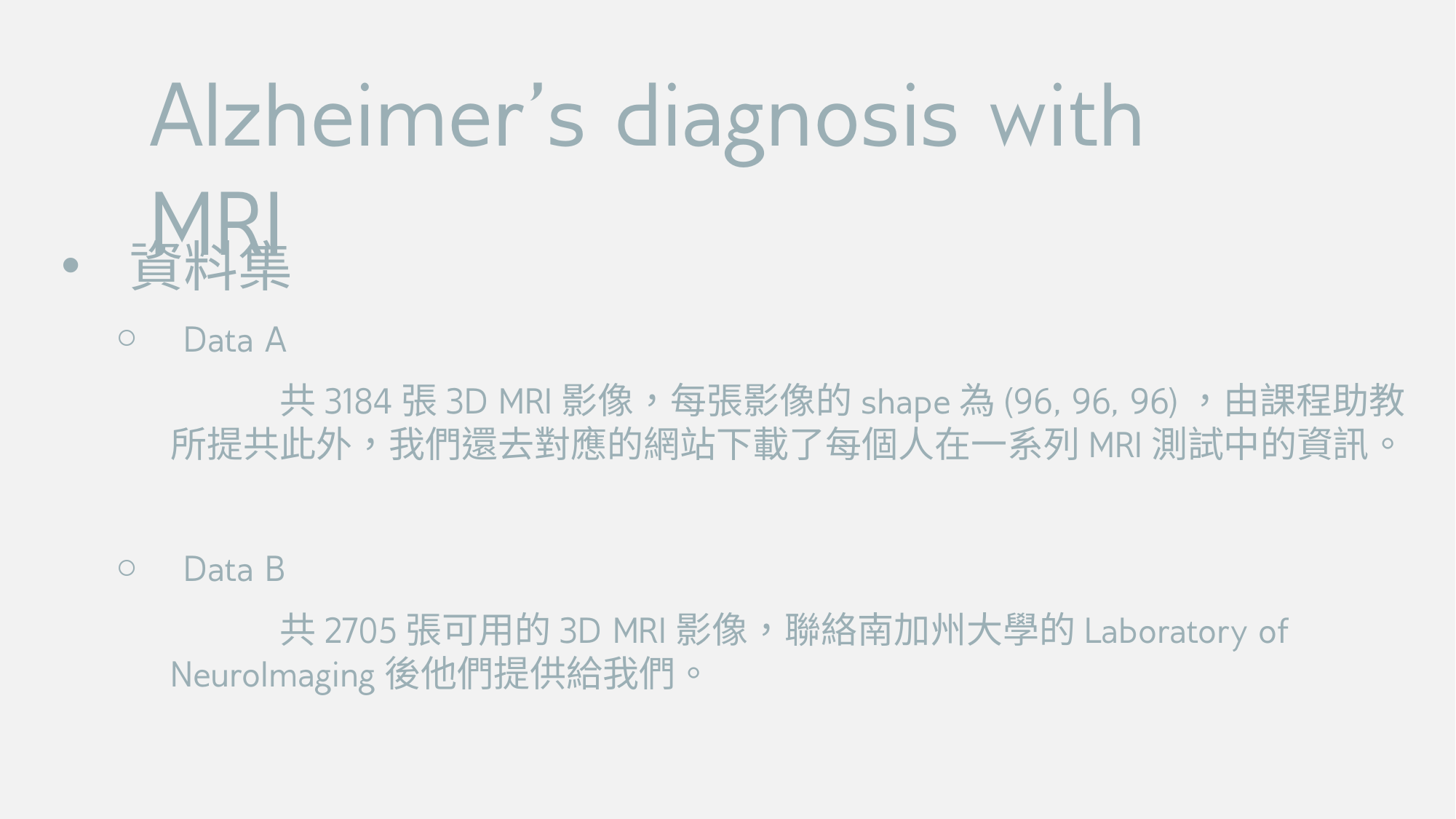

Alzheimer’s diagnosis with MRI
資料集
Data A
	共3184張3D MRI影像，每張影像的shape為(96, 96, 96)，由課程助教所提共此外，我們還去對應的網站下載了每個人在一系列MRI測試中的資訊。

Data B
	共2705張可用的3D MRI影像，聯絡南加州大學的Laboratory of NeuroImaging後他們提供給我們。